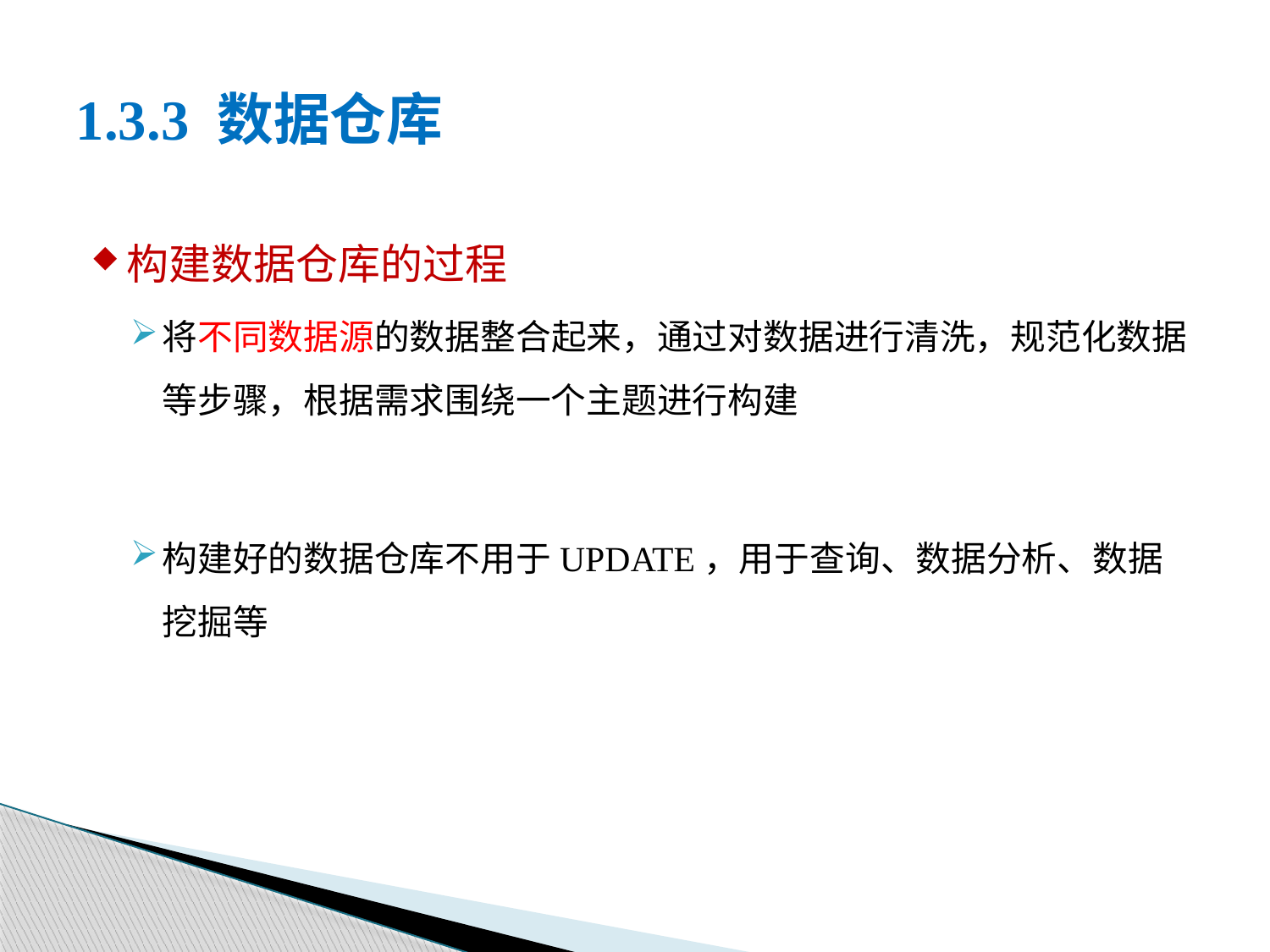

# 1.3.3 数据仓库
构建数据仓库的过程
将不同数据源的数据整合起来，通过对数据进行清洗，规范化数据等步骤，根据需求围绕一个主题进行构建

构建好的数据仓库不用于UPDATE，用于查询、数据分析、数据挖掘等